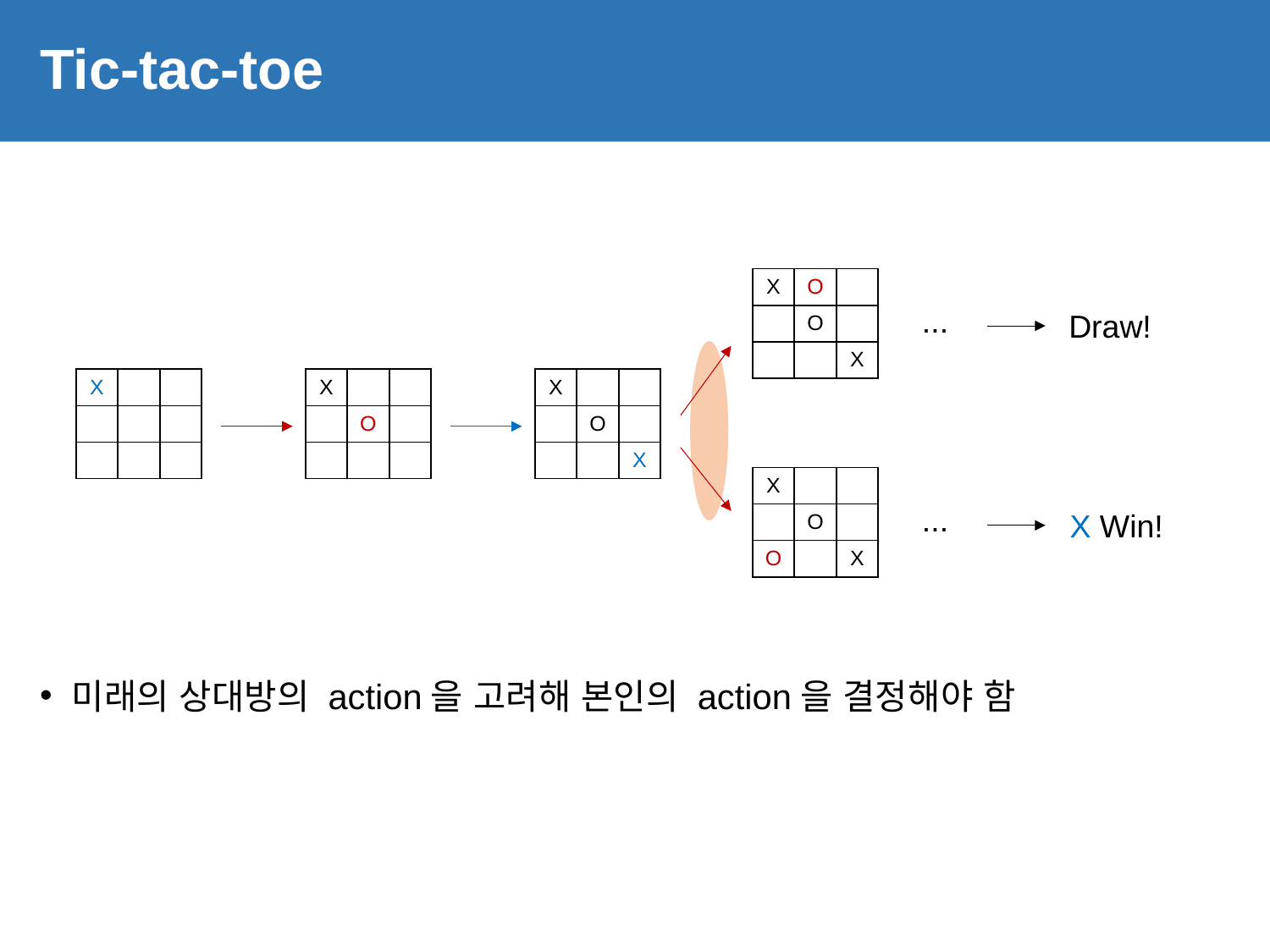

# Tic-tac-toe
5
| X | O |  |
| --- | --- | --- |
|  | O |  |
|  |  | X |
...
Draw!

| X |  |  |
| --- | --- | --- |
|  |  |  |
|  |  |  |
| X |  |  |
| --- | --- | --- |
|  | O |  |
|  |  |  |
| X |  |  |
| --- | --- | --- |
|  | O |  |
|  |  | X |
| X |  |  |
| --- | --- | --- |
|  | O |  |
| O |  | X |
...
X Win!
미래의 상대방의 action을 고려해 본인의 action을 결정해야 함